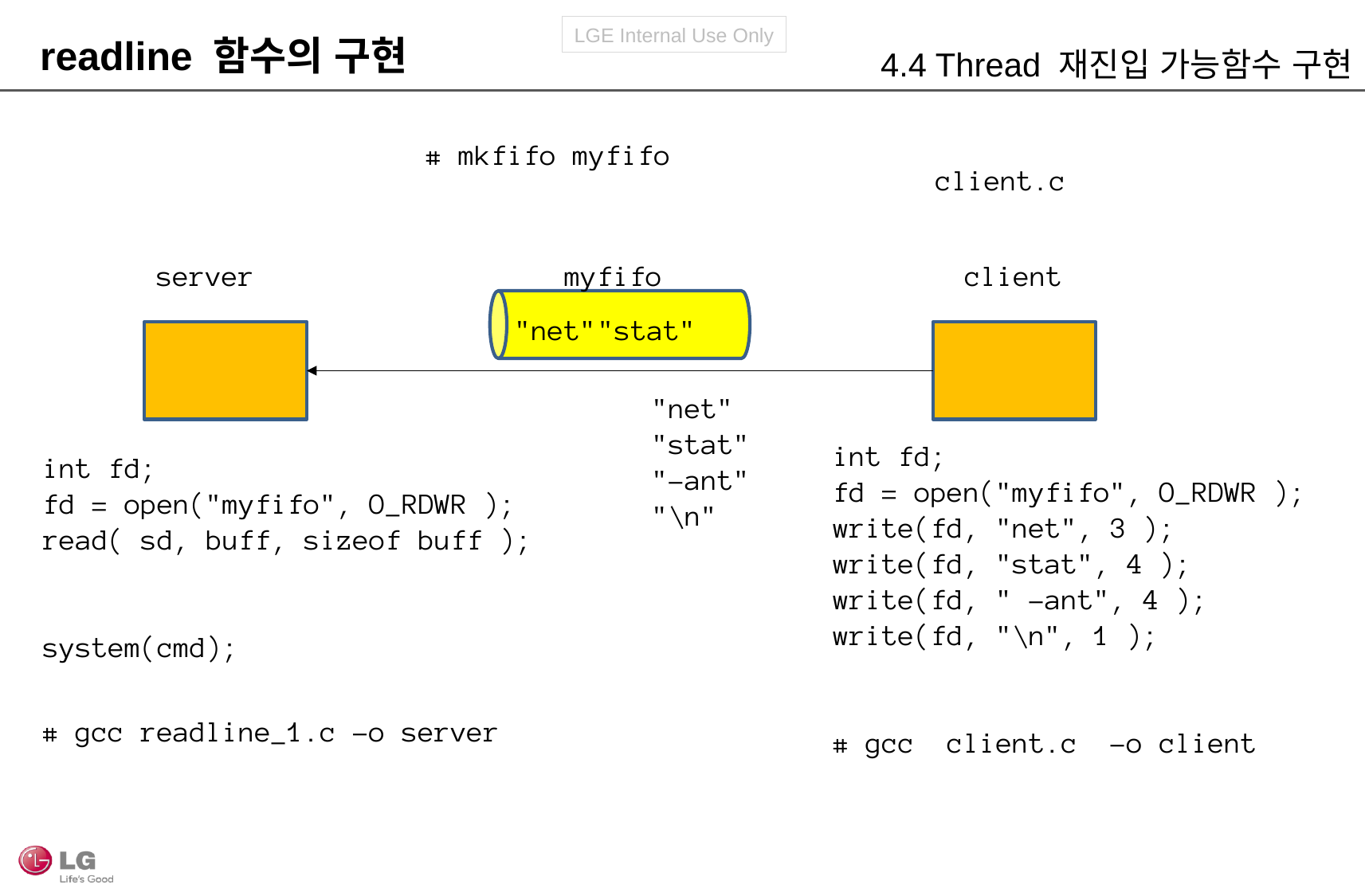

readline 함수의 구현
4.4 Thread 재진입 가능함수 구현

# mkfifo myfifo
client.c

server
myfifo
client
"net"
"stat"

"net"
"stat"
"-ant"
"\n"
int fd;
fd = open("myfifo", O_RDWR );
write(fd, "net", 3 );
write(fd, "stat", 4 );
write(fd, " -ant", 4 );
write(fd, "\n", 1 );

# gcc  client.c  -o client

int fd;
fd = open("myfifo", O_RDWR );
read( sd, buff, sizeof buff );

system(cmd);

# gcc readline_1.c -o server